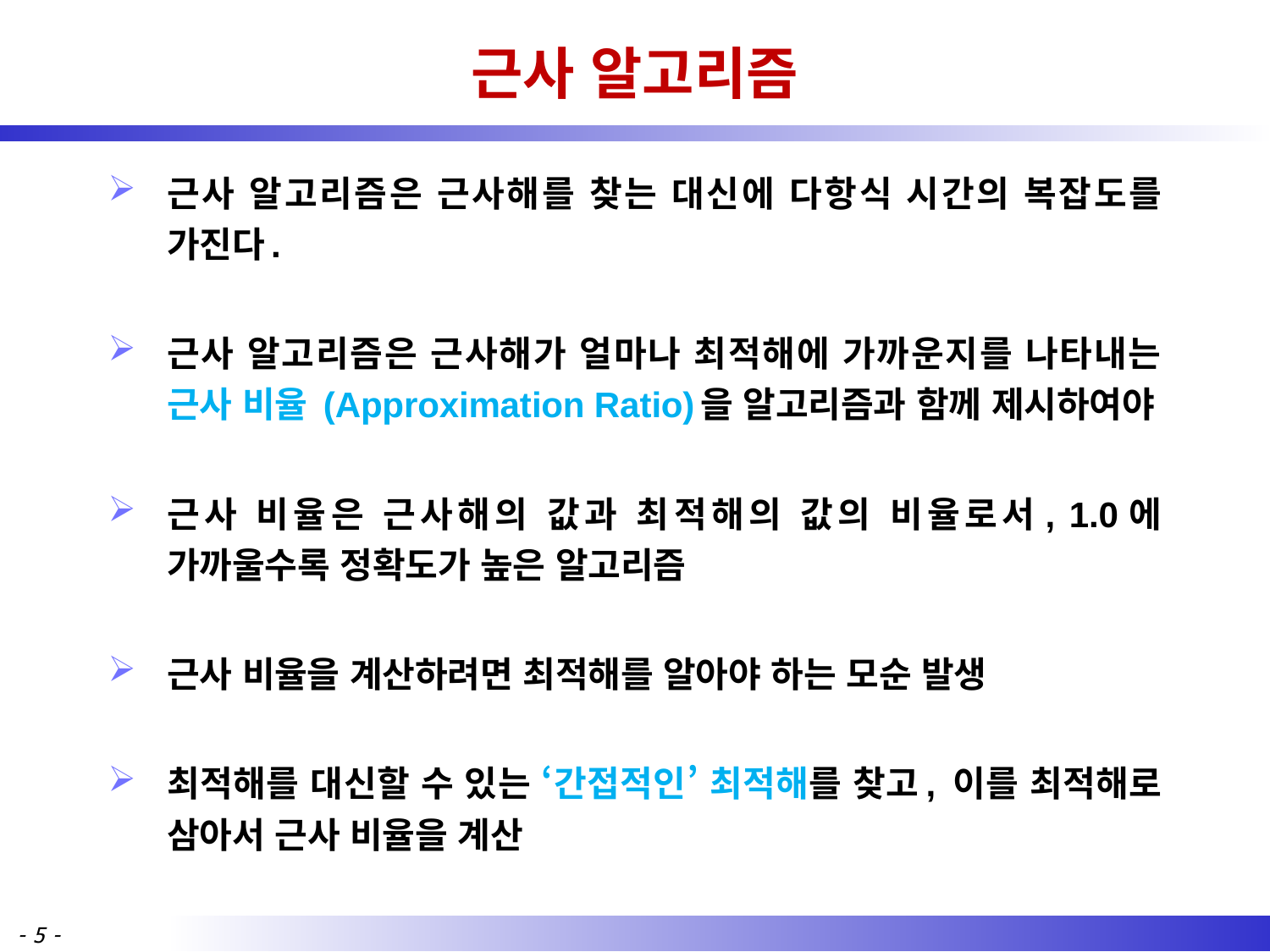

# 근사 알고리즘
근사 알고리즘은 근사해를 찾는 대신에 다항식 시간의 복잡도를 가진다.

근사 알고리즘은 근사해가 얼마나 최적해에 가까운지를 나타내는 근사 비율 (Approximation Ratio)을 알고리즘과 함께 제시하여야

근사 비율은 근사해의 값과 최적해의 값의 비율로서, 1.0에 가까울수록 정확도가 높은 알고리즘

근사 비율을 계산하려면 최적해를 알아야 하는 모순 발생

최적해를 대신할 수 있는 ‘간접적인’ 최적해를 찾고, 이를 최적해로 삼아서 근사 비율을 계산
- 5 -